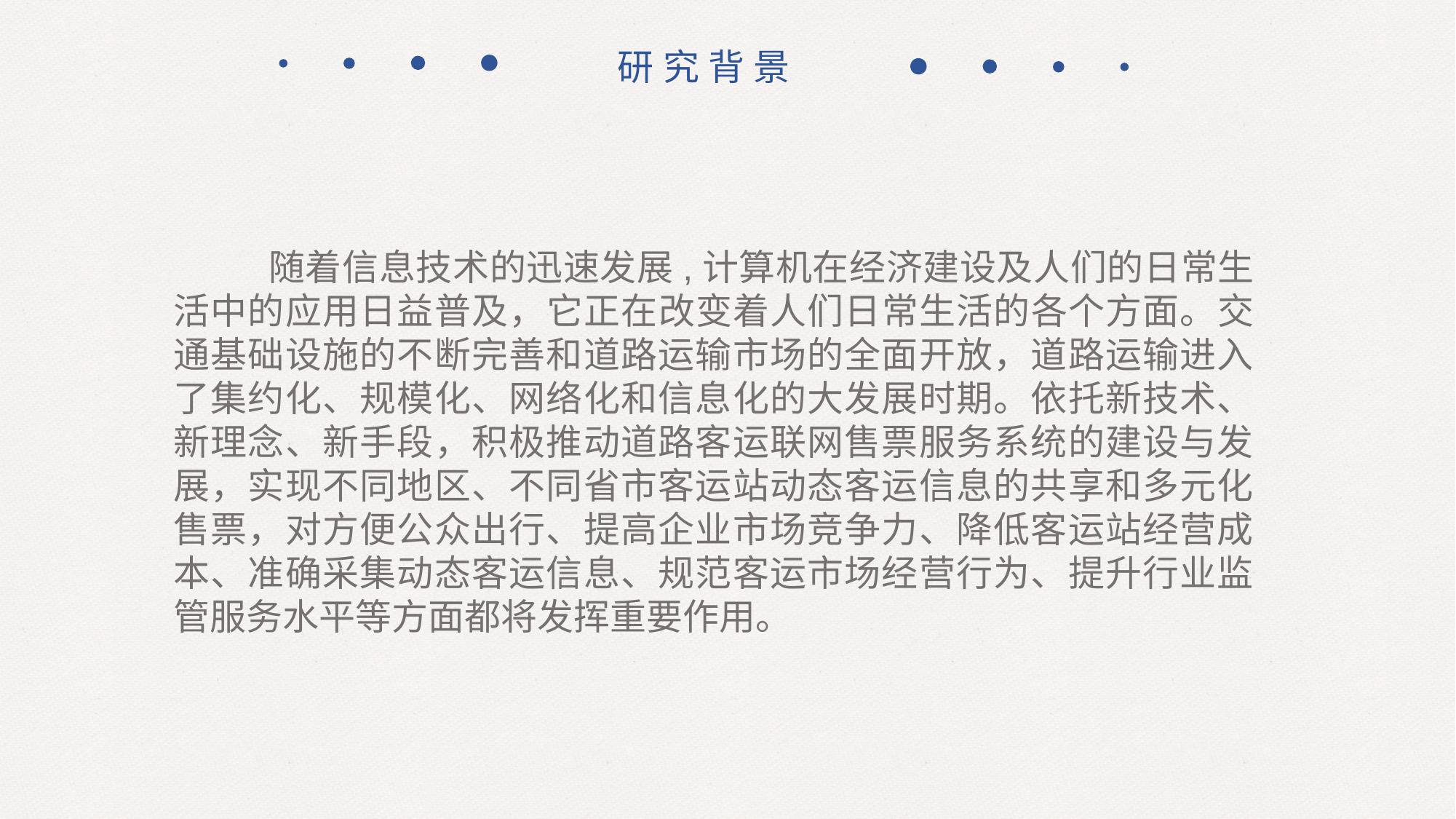

研究背景

               随着信息技术的迅速发展,计算机在经济建设及人们的日常生活中的应用日益普及，它正在改变着人们日常生活的各个方面。交通基础设施的不断完善和道路运输市场的全面开放，道路运输进入了集约化、规模化、网络化和信息化的大发展时期。依托新技术、新理念、新手段，积极推动道路客运联网售票服务系统的建设与发展，实现不同地区、不同省市客运站动态客运信息的共享和多元化售票，对方便公众出行、提高企业市场竞争力、降低客运站经营成本、准确采集动态客运信息、规范客运市场经营行为、提升行业监管服务水平等方面都将发挥重要作用。